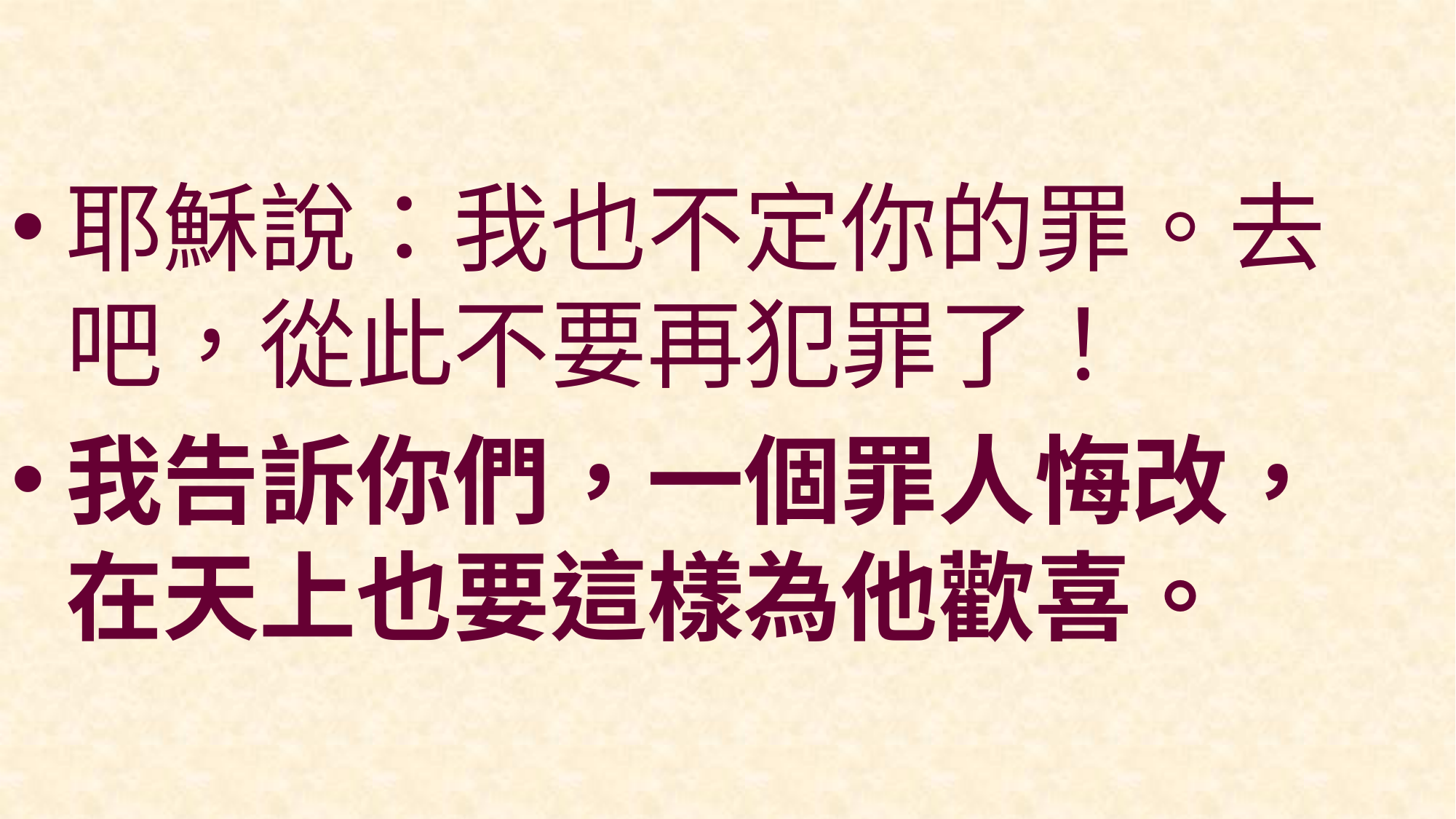

耶穌說：我也不定你的罪。去吧，從此不要再犯罪了！
我告訴你們，一個罪人悔改，在天上也要這樣為他歡喜。